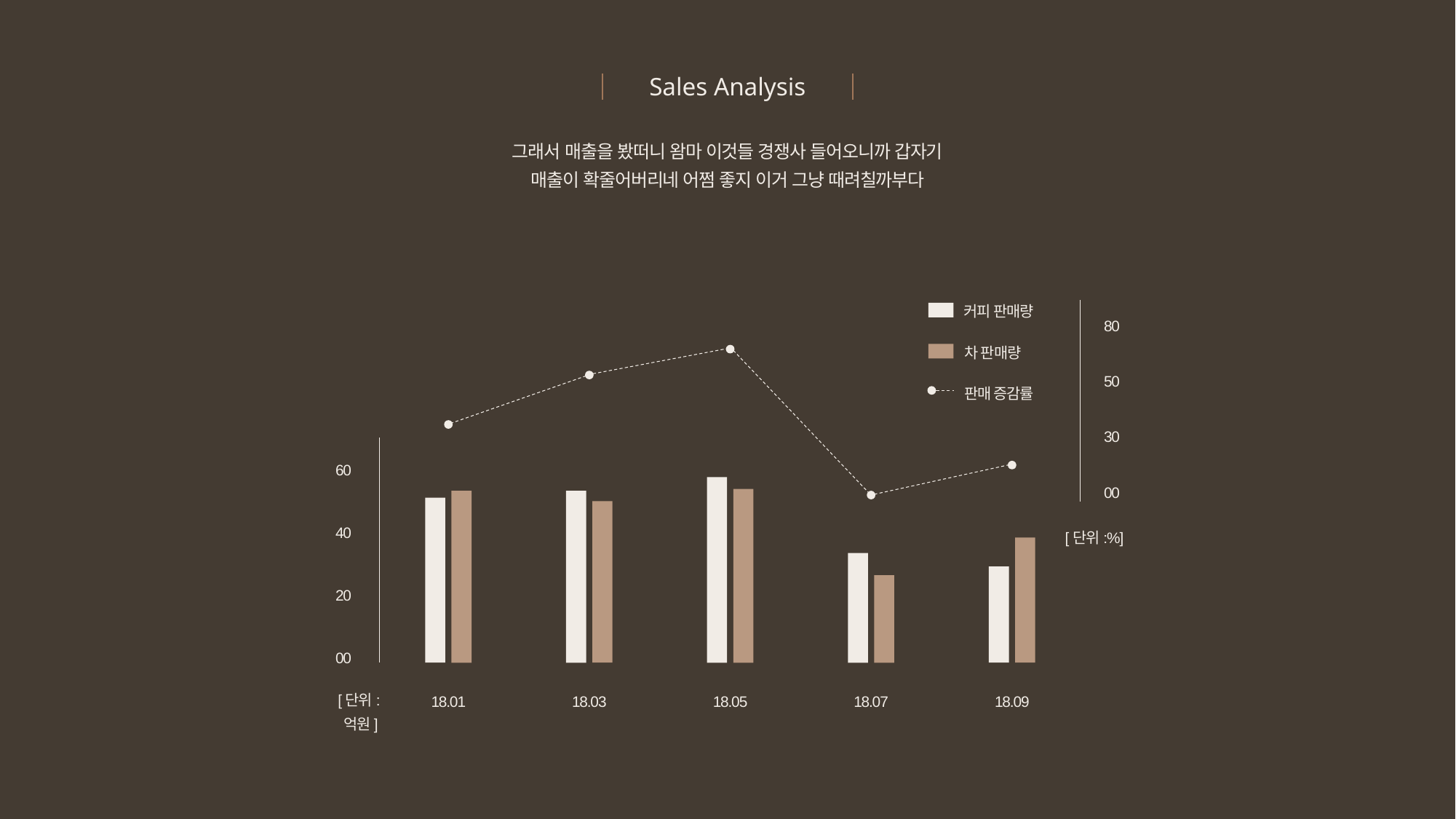

Sales Analysis
그래서 매출을 봤떠니 왐마 이것들 경쟁사 들어오니까 갑자기
매출이 확줄어버리네 어쩜 좋지 이거 그냥 때려칠까부다
커피 판매량

80
차 판매량

50

판매 증감률

30

60

00

40
[단위:%]

20
00
[단위:억원]
18.01
18.03
18.05
18.07
18.09